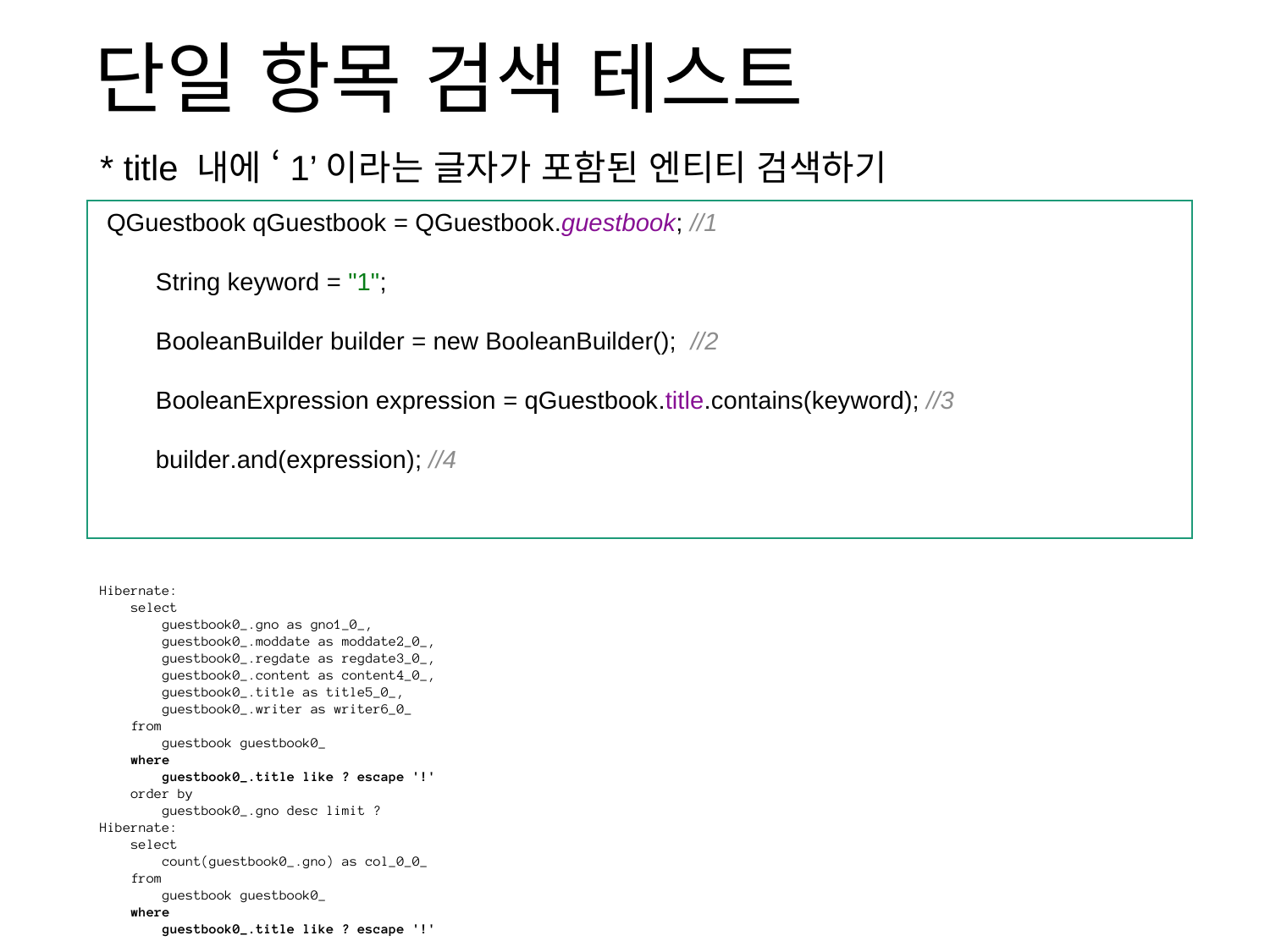

# 단일 항목 검색 테스트
* title 내에 ‘1’이라는 글자가 포함된 엔티티 검색하기
 QGuestbook qGuestbook = QGuestbook.guestbook; //1
        String keyword = "1";
        BooleanBuilder builder = new BooleanBuilder();  //2
        BooleanExpression expression = qGuestbook.title.contains(keyword); //3
        builder.and(expression); //4
Hibernate:
    select
        guestbook0_.gno as gno1_0_,
        guestbook0_.moddate as moddate2_0_,
        guestbook0_.regdate as regdate3_0_,
        guestbook0_.content as content4_0_,
        guestbook0_.title as title5_0_,
        guestbook0_.writer as writer6_0_
    from
        guestbook guestbook0_
    where
        guestbook0_.title like ? escape '!'
    order by
        guestbook0_.gno desc limit ?
Hibernate:
    select
        count(guestbook0_.gno) as col_0_0_
    from
        guestbook guestbook0_
    where
        guestbook0_.title like ? escape '!'